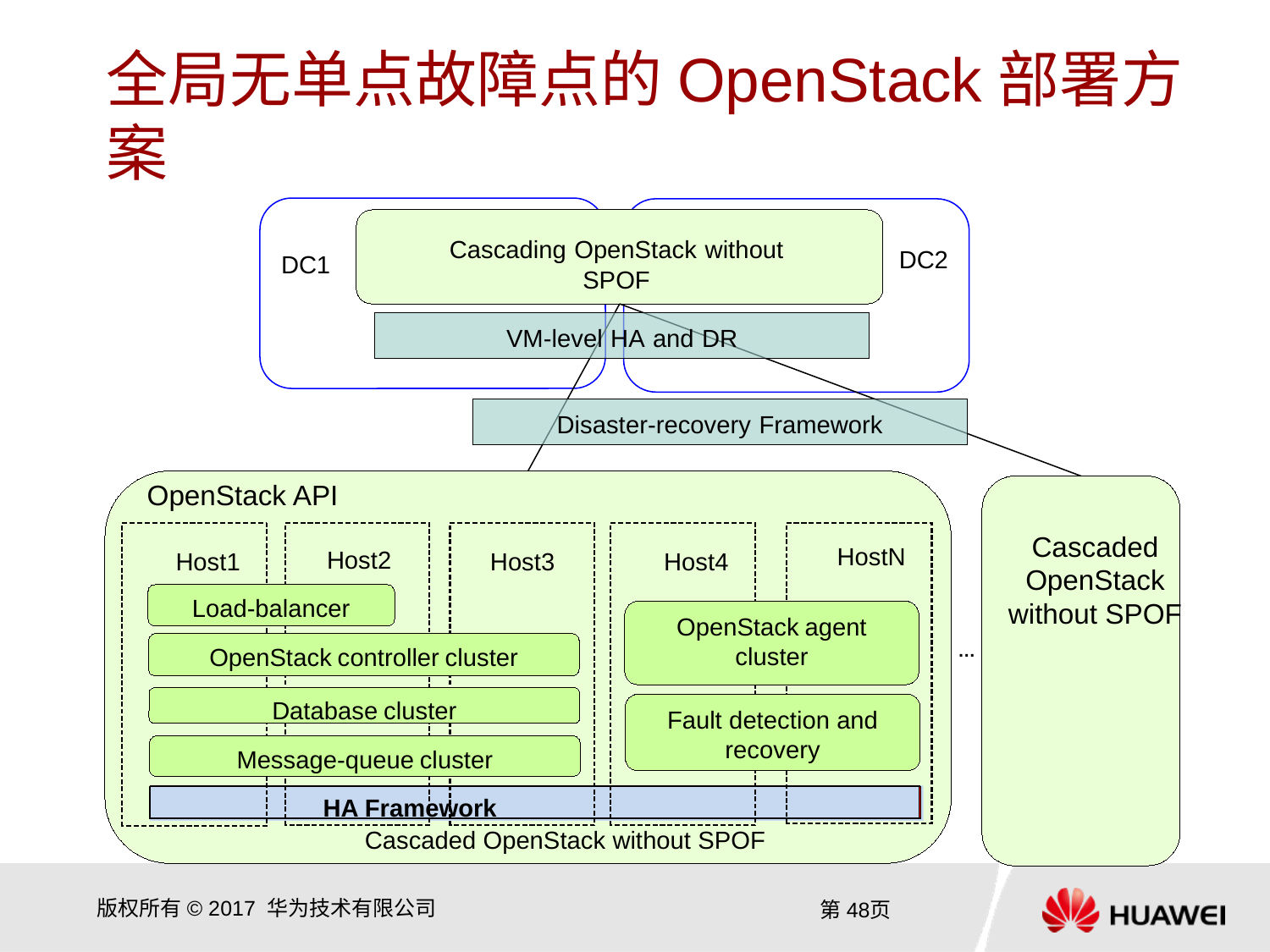

# 全局无单点故障点的OpenStack部署方案

Cascading OpenStack without SPOF
DC2
DC1
VM-level HA and DR
Disaster-recovery Framework

OpenStack API

Cascaded OpenStack without SPOF
HostN
Host2
Host1
Host3
Host4
Load-balancer
OpenStack agent cluster
OpenStack controller cluster
…
Database cluster
Fault detection and recovery
Message-queue cluster
                       HA Framework

Cascaded OpenStack without SPOF